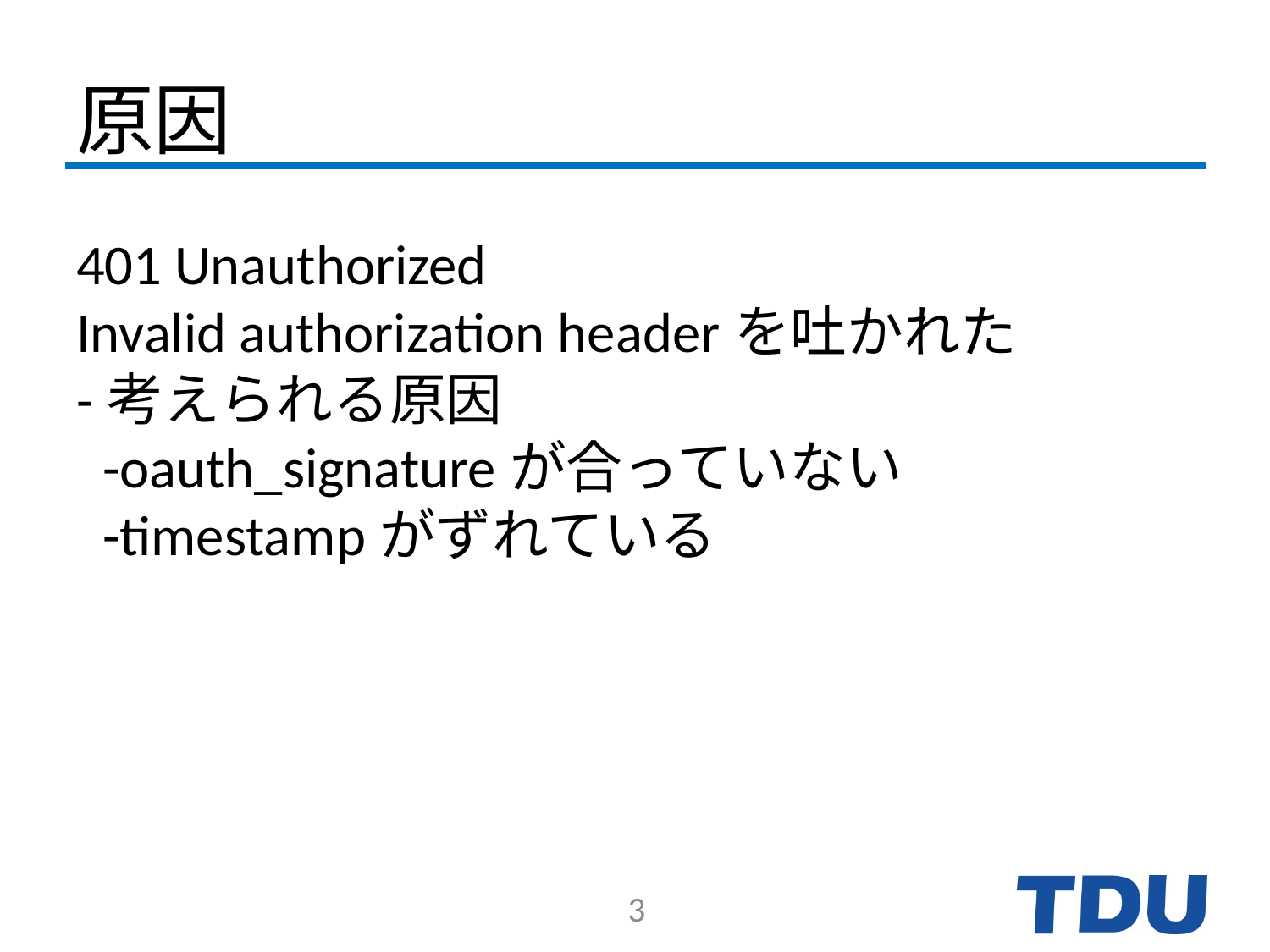

# 原因
401 Unauthorized
Invalid authorization headerを吐かれた
-考えられる原因
 -oauth_signatureが合っていない
 -timestampがずれている

3